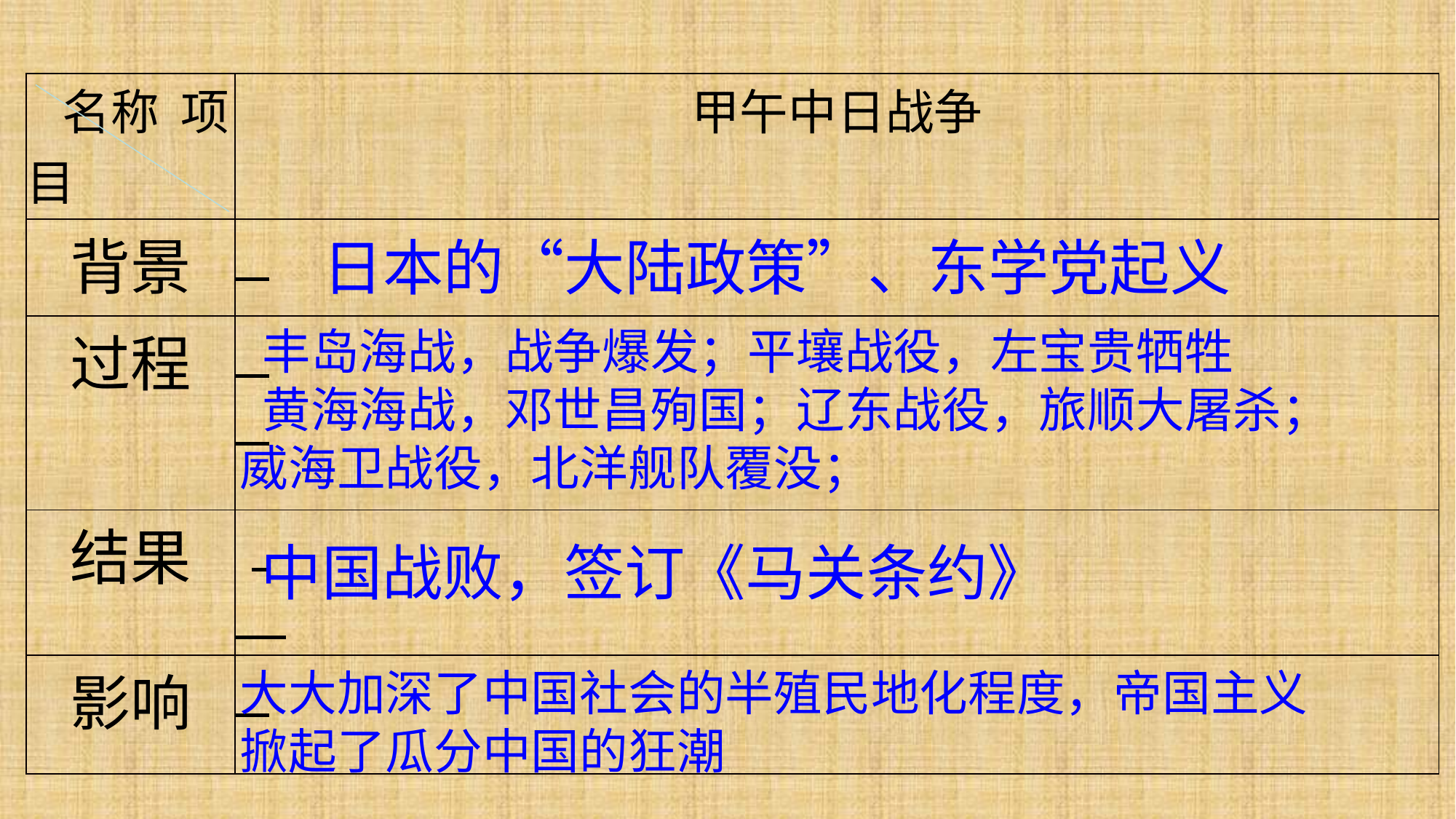

| 名称 项目 | 甲午中日战争 |
| --- | --- |
| 背景 |  |
| 过程 |  |
| 结果 |  |
| 影响 |  |
日本的“大陆政策”、东学党起义
 丰岛海战，战争爆发；平壤战役，左宝贵牺牲
 黄海海战，邓世昌殉国；辽东战役，旅顺大屠杀；
威海卫战役，北洋舰队覆没；
中国战败，签订《马关条约》
大大加深了中国社会的半殖民地化程度，帝国主义掀起了瓜分中国的狂潮